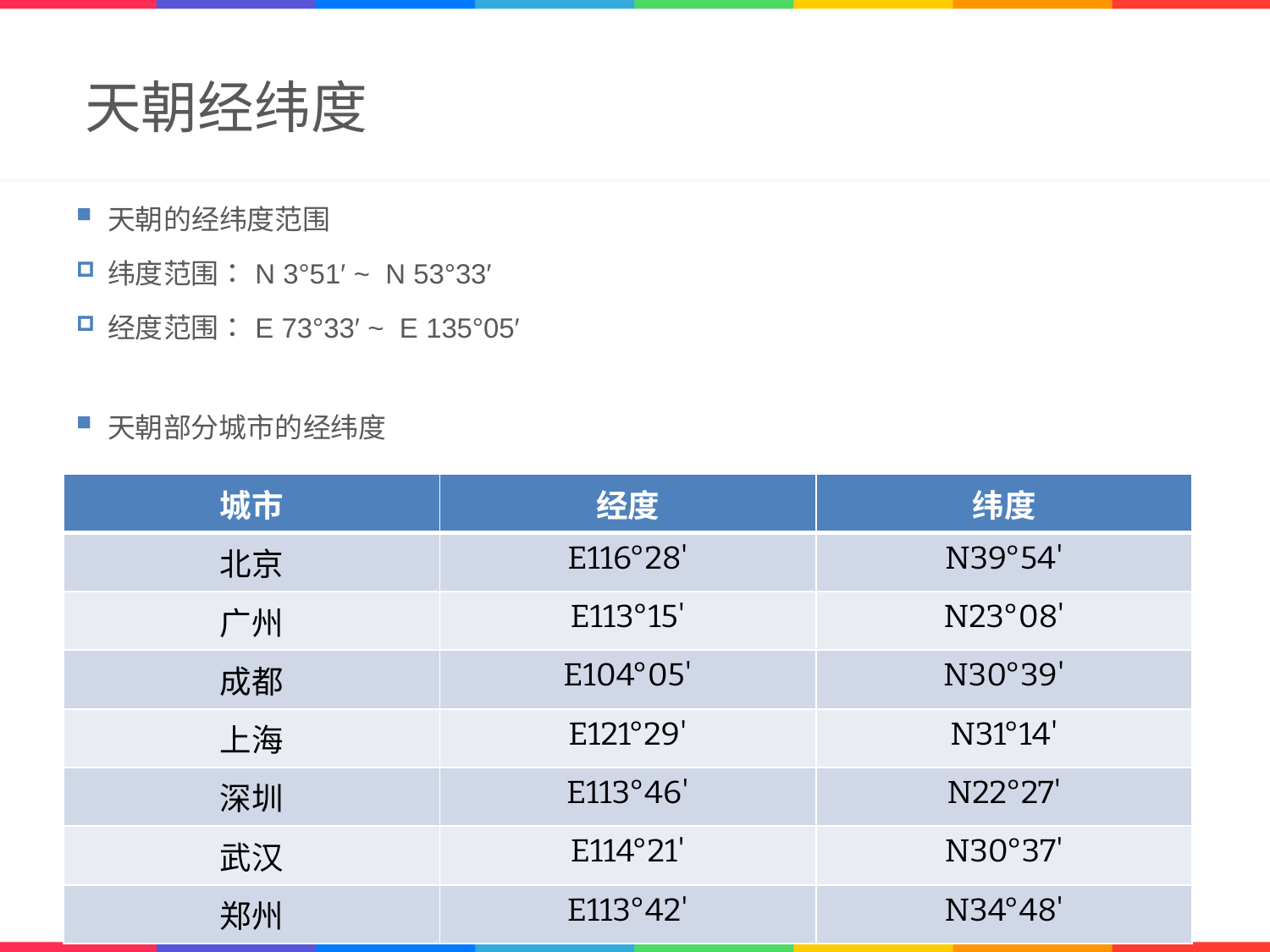

# 天朝经纬度
天朝的经纬度范围
纬度范围：N 3°51′ ~  N 53°33′
经度范围：E 73°33′ ~  E 135°05′

天朝部分城市的经纬度
| 城市 | 经度 | 纬度 |
| --- | --- | --- |
| 北京 | E116°28' | N39°54' |
| 广州 | E113°15' | N23°08' |
| 成都 | E104°05' | N30°39' |
| 上海 | E121°29' | N31°14' |
| 深圳 | E113°46' | N22°27' |
| 武汉 | E114°21' | N30°37' |
| 郑州 | E113°42' | N34°48' |